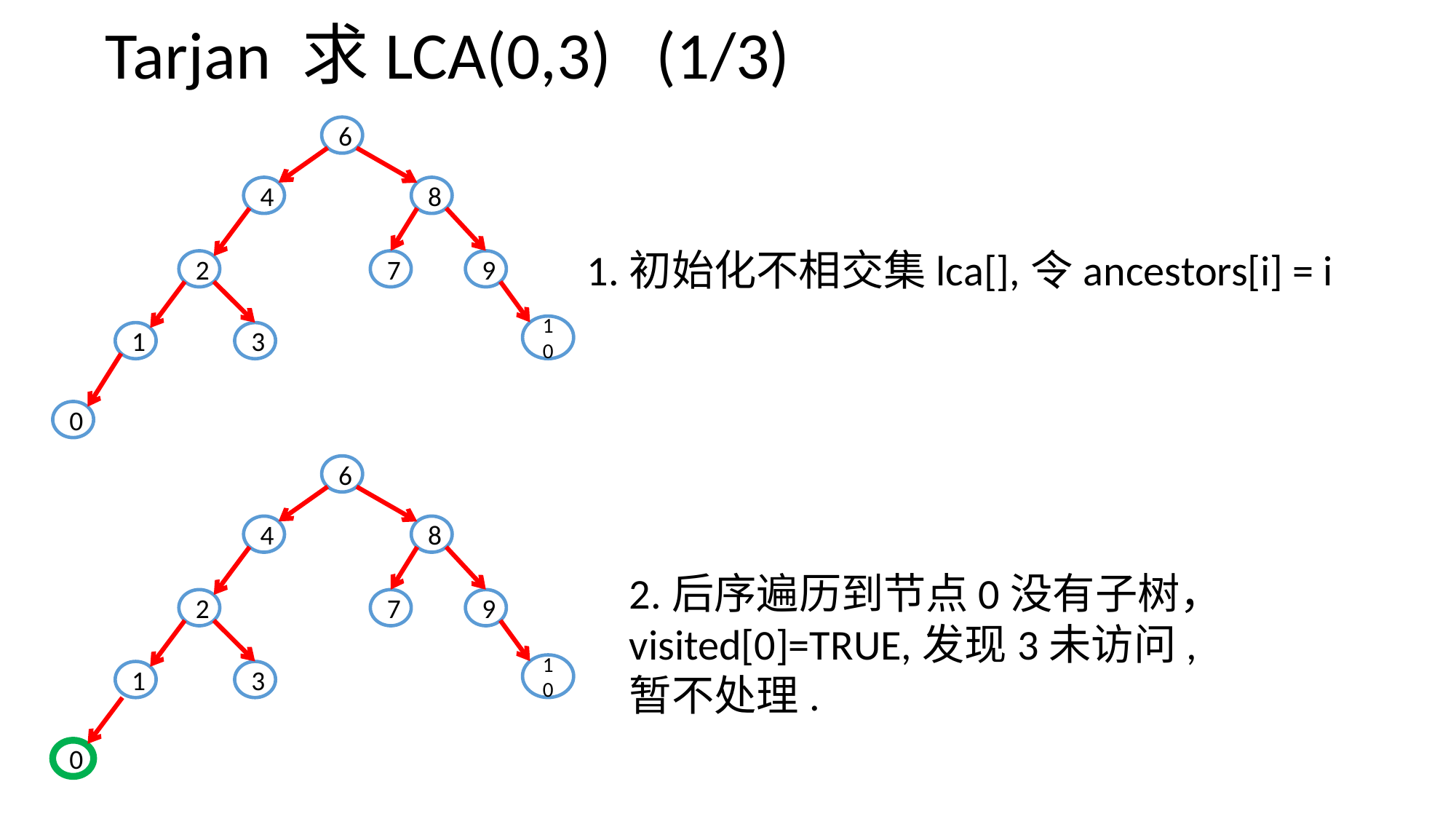

# Tarjan 求LCA(0,3)   (1/3)
6
4
8
2
7
9
10
1
3
0
1.初始化不相交集lca[],令ancestors[i] = i
6
4
8
2
7
9
10
1
3
0
2.后序遍历到节点0没有子树，visited[0]=TRUE,发现3未访问,暂不处理.